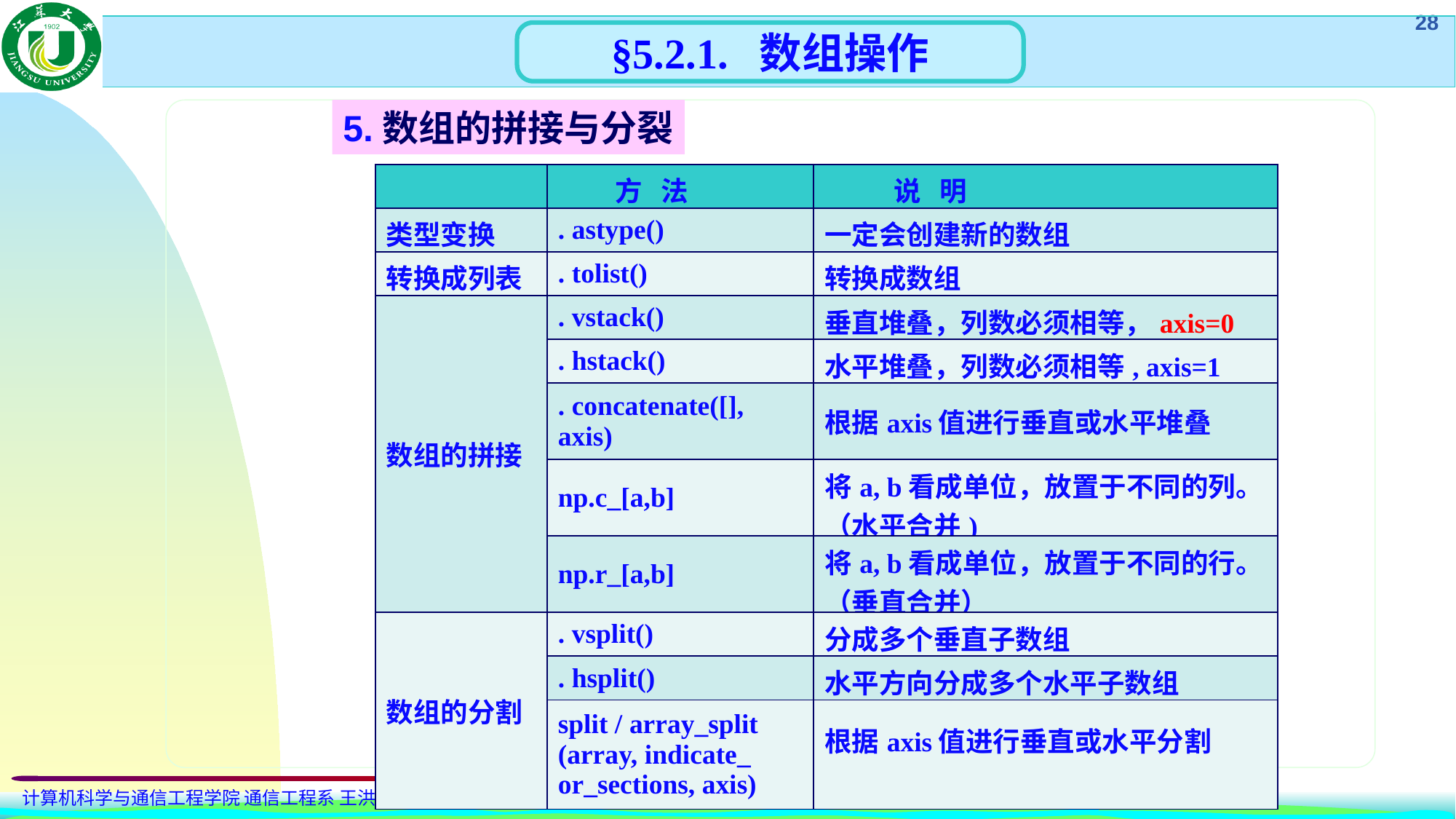

§5.2.1.  数组操作
5.数组的拼接与分裂
|  | 方 法 | 说 明 |
| --- | --- | --- |
| 类型变换 | . astype() | 一定会创建新的数组 |
| 转换成列表 | . tolist() | 转换成数组 |
| 数组的拼接 | . vstack() | 垂直堆叠，列数必须相等，axis=0 |
|  | . hstack() | 水平堆叠，列数必须相等, axis=1 |
|  | . concatenate([], axis) | 根据axis值进行垂直或水平堆叠 |
|  | np.c\_[a,b] | 将a, b看成单位，放置于不同的列。（水平合并) |
|  | np.r\_[a,b] | 将a, b看成单位，放置于不同的行。（垂直合并） |
| 数组的分割 | . vsplit() | 分成多个垂直子数组 |
|  | . hsplit() | 水平方向分成多个水平子数组 |
|  | split / array\_split (array, indicate\_ or\_sections, axis) | 根据axis值进行垂直或水平分割 |